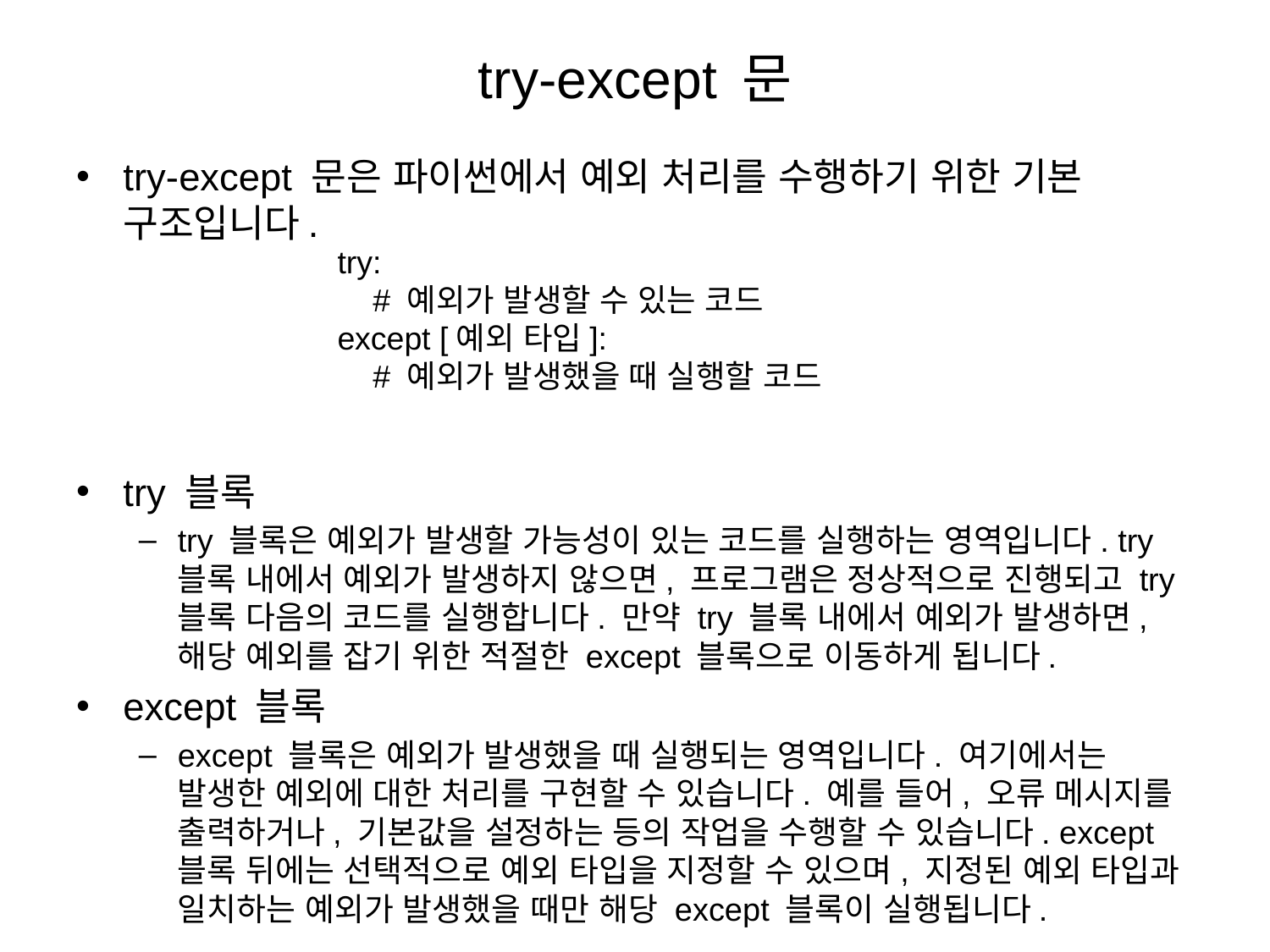

# try-except 문
try-except 문은 파이썬에서 예외 처리를 수행하기 위한 기본 구조입니다.

try 블록
try 블록은 예외가 발생할 가능성이 있는 코드를 실행하는 영역입니다. try 블록 내에서 예외가 발생하지 않으면, 프로그램은 정상적으로 진행되고 try 블록 다음의 코드를 실행합니다. 만약 try 블록 내에서 예외가 발생하면, 해당 예외를 잡기 위한 적절한 except 블록으로 이동하게 됩니다.
except 블록
except 블록은 예외가 발생했을 때 실행되는 영역입니다. 여기에서는 발생한 예외에 대한 처리를 구현할 수 있습니다. 예를 들어, 오류 메시지를 출력하거나, 기본값을 설정하는 등의 작업을 수행할 수 있습니다. except 블록 뒤에는 선택적으로 예외 타입을 지정할 수 있으며, 지정된 예외 타입과 일치하는 예외가 발생했을 때만 해당 except 블록이 실행됩니다.

try:
    # 예외가 발생할 수 있는 코드
except [예외 타입]:
    # 예외가 발생했을 때 실행할 코드